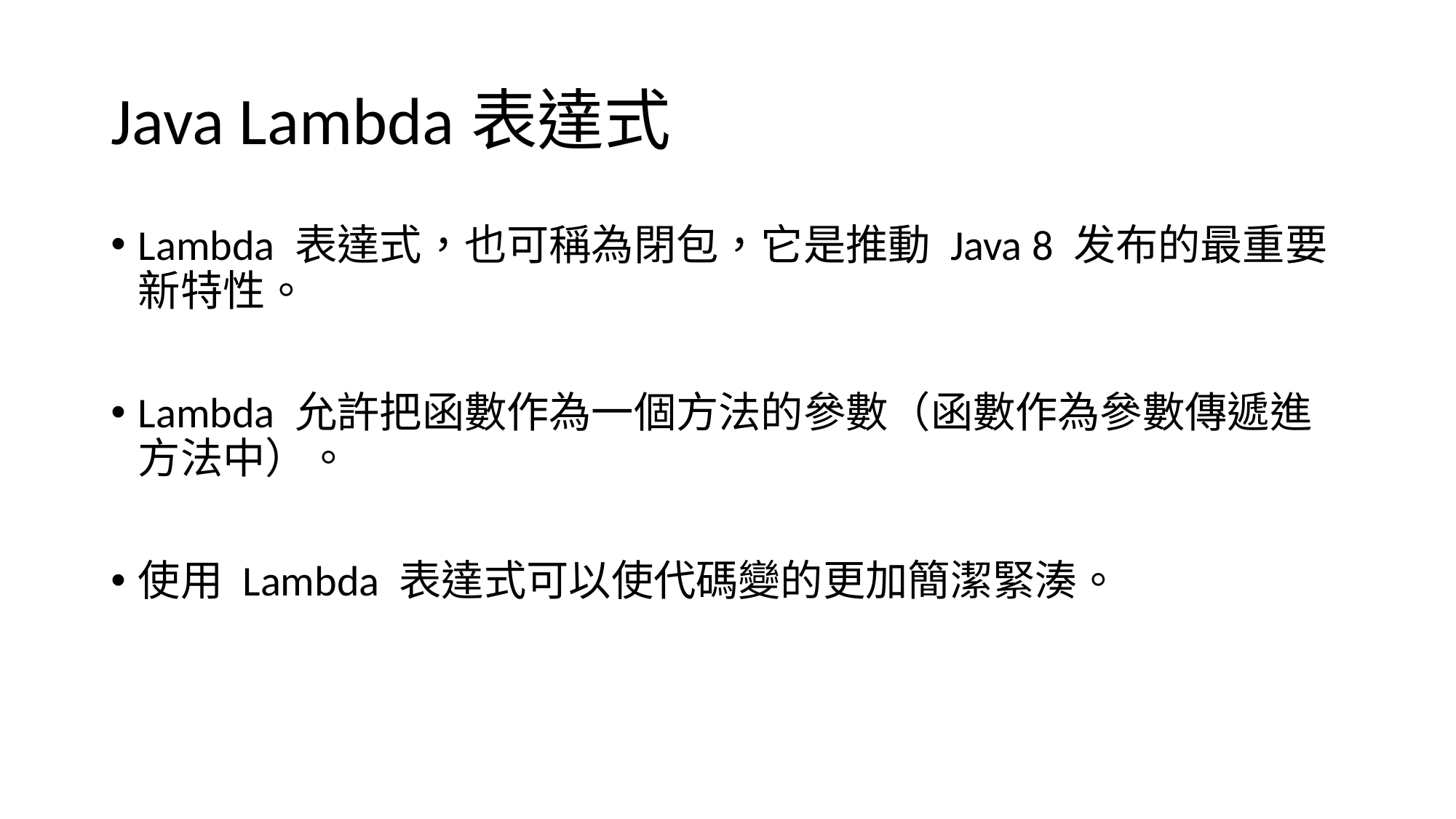

# Java Lambda表達式
Lambda 表達式，也可稱為閉包，它是推動 Java 8 发布的最重要新特性。

Lambda 允許把函數作為一個方法的參數（函數作為參數傳遞進方法中）。

使用 Lambda 表達式可以使代碼變的更加簡潔緊湊。